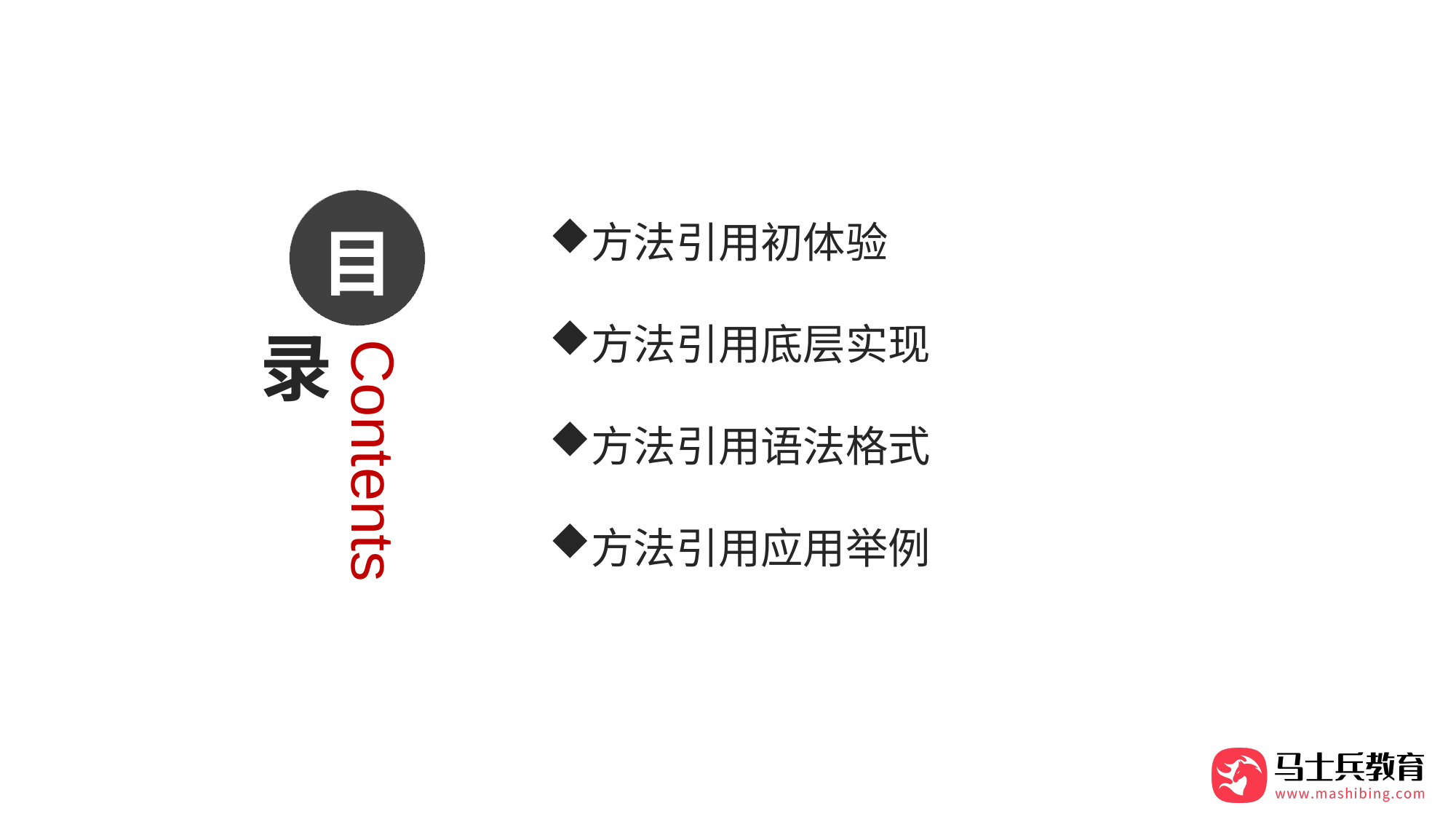

方法引用初体验
方法引用底层实现
方法引用语法格式
方法引用应用举例
目
录
Contents